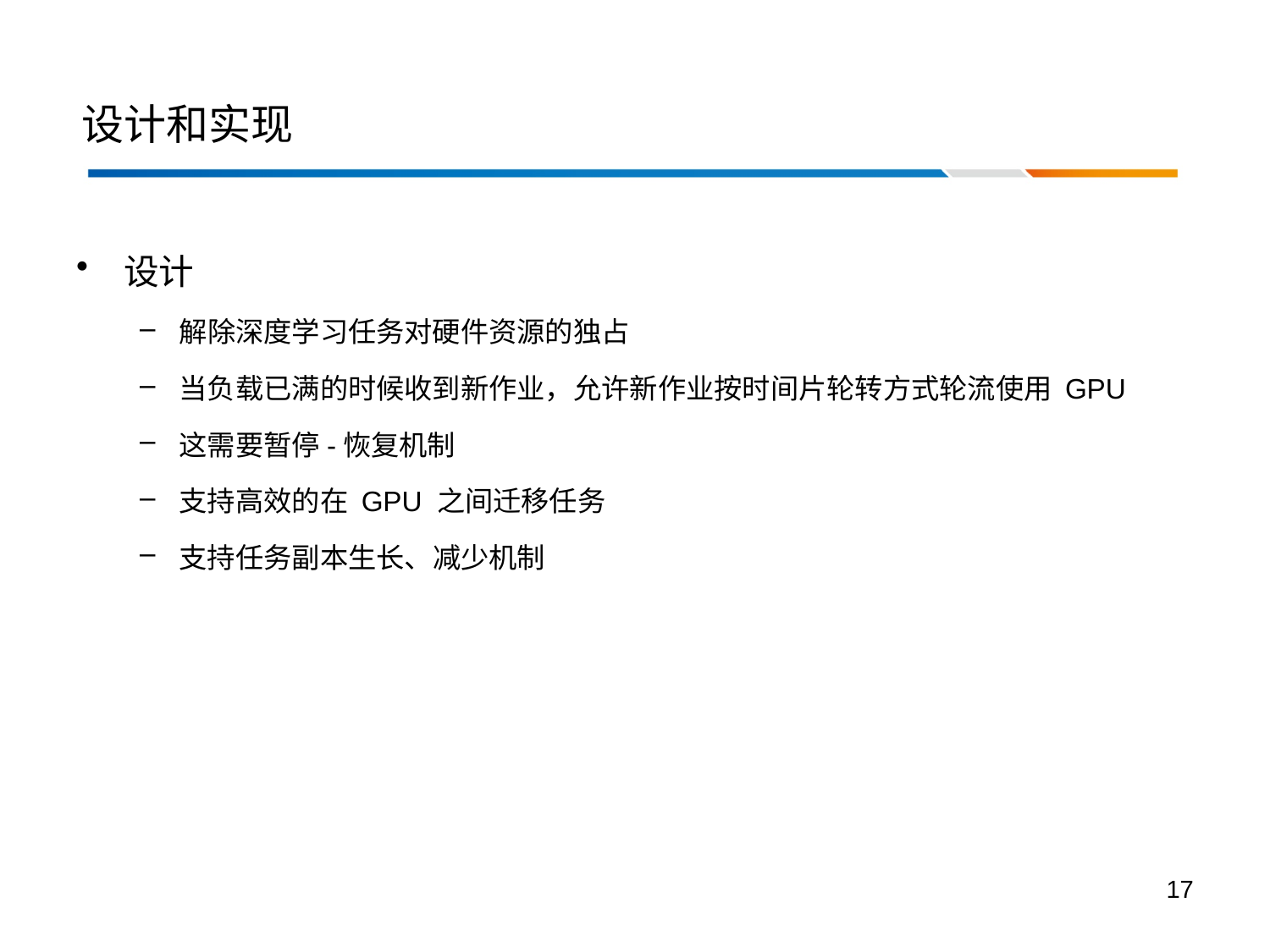

# 设计和实现
设计
解除深度学习任务对硬件资源的独占
当负载已满的时候收到新作业，允许新作业按时间片轮转方式轮流使用 GPU
这需要暂停-恢复机制
支持高效的在 GPU 之间迁移任务
支持任务副本生长、减少机制
17